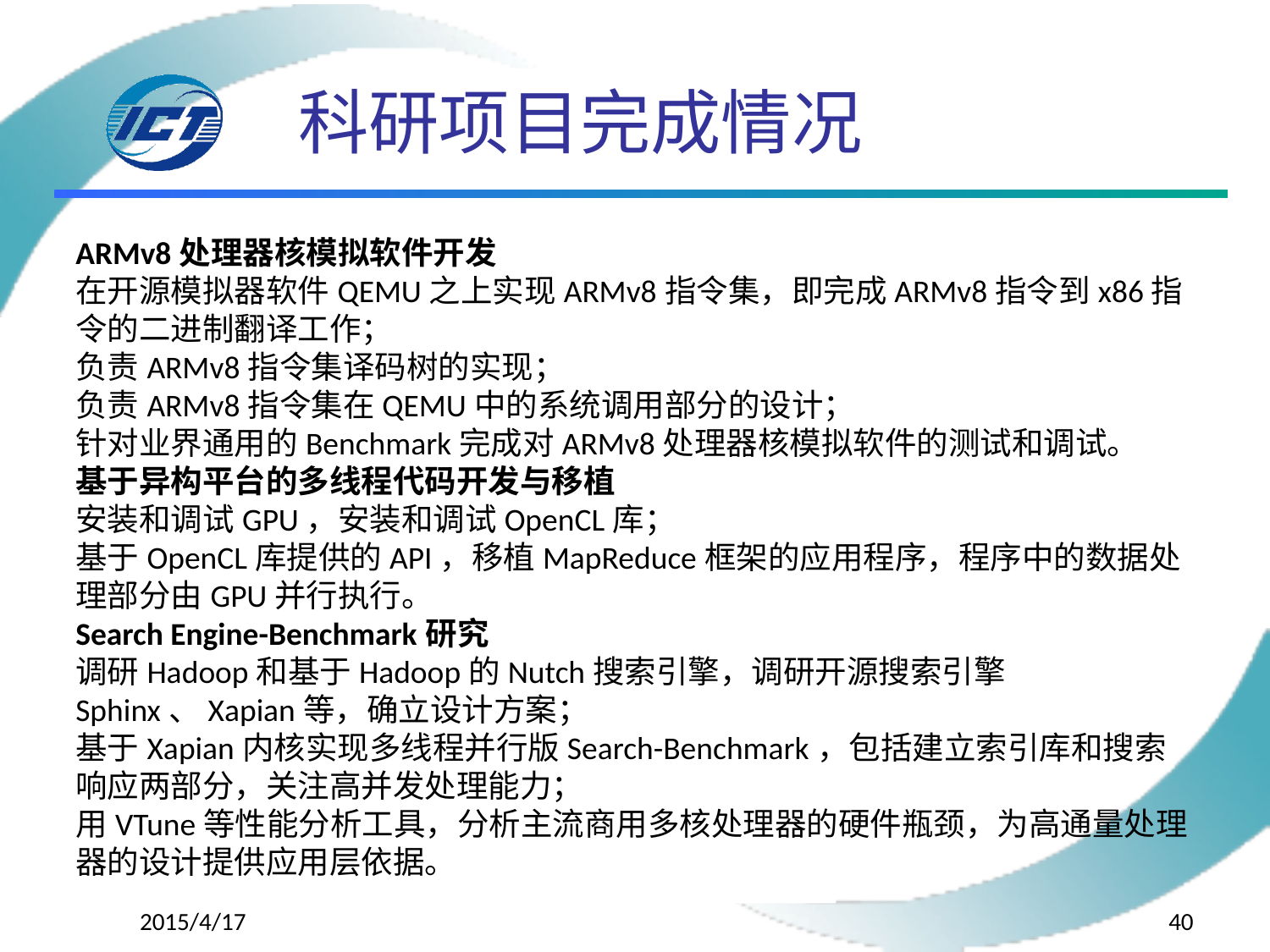

# 科研项目完成情况
ARMv8处理器核模拟软件开发
在开源模拟器软件QEMU之上实现ARMv8指令集，即完成ARMv8指令到x86指令的二进制翻译工作；
负责ARMv8指令集译码树的实现；
负责ARMv8指令集在QEMU中的系统调用部分的设计；
针对业界通用的Benchmark完成对ARMv8处理器核模拟软件的测试和调试。
基于异构平台的多线程代码开发与移植
安装和调试GPU，安装和调试OpenCL库；
基于OpenCL库提供的API，移植MapReduce框架的应用程序，程序中的数据处理部分由GPU并行执行。
Search Engine-Benchmark研究
调研Hadoop和基于Hadoop的Nutch搜索引擎，调研开源搜索引擎Sphinx、Xapian等，确立设计方案；
基于Xapian内核实现多线程并行版Search-Benchmark，包括建立索引库和搜索响应两部分，关注高并发处理能力；
用VTune等性能分析工具，分析主流商用多核处理器的硬件瓶颈，为高通量处理器的设计提供应用层依据。

2015/4/17
40